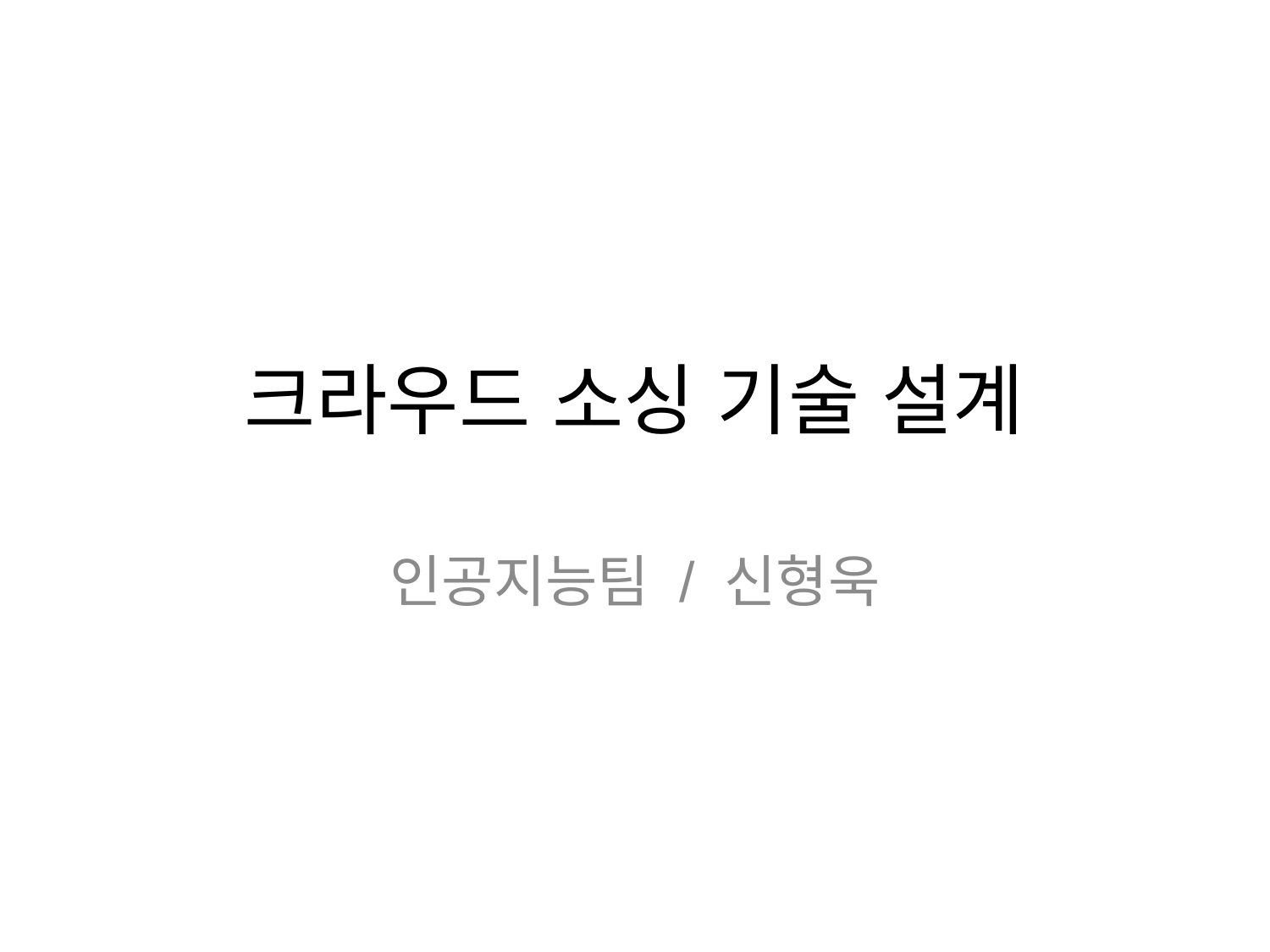

# 크라우드 소싱 기술 설계
인공지능팀 / 신형욱